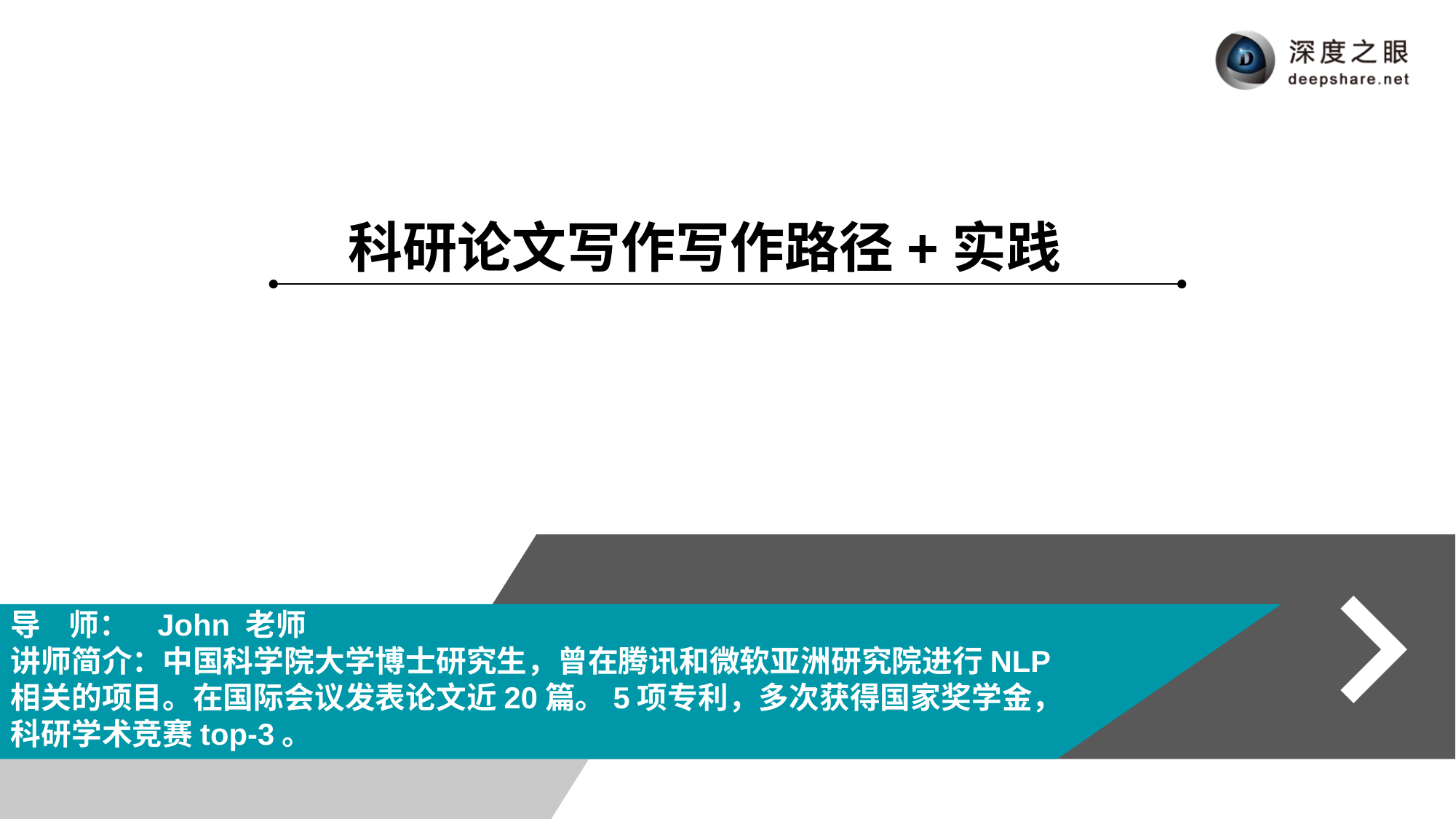

科研论文写作写作路径+实践

导    师：   John 老师
讲师简介：中国科学院大学博士研究生，曾在腾讯和微软亚洲研究院进行NLP相关的项目。在国际会议发表论文近20篇。5项专利，多次获得国家奖学金，科研学术竞赛top-3。